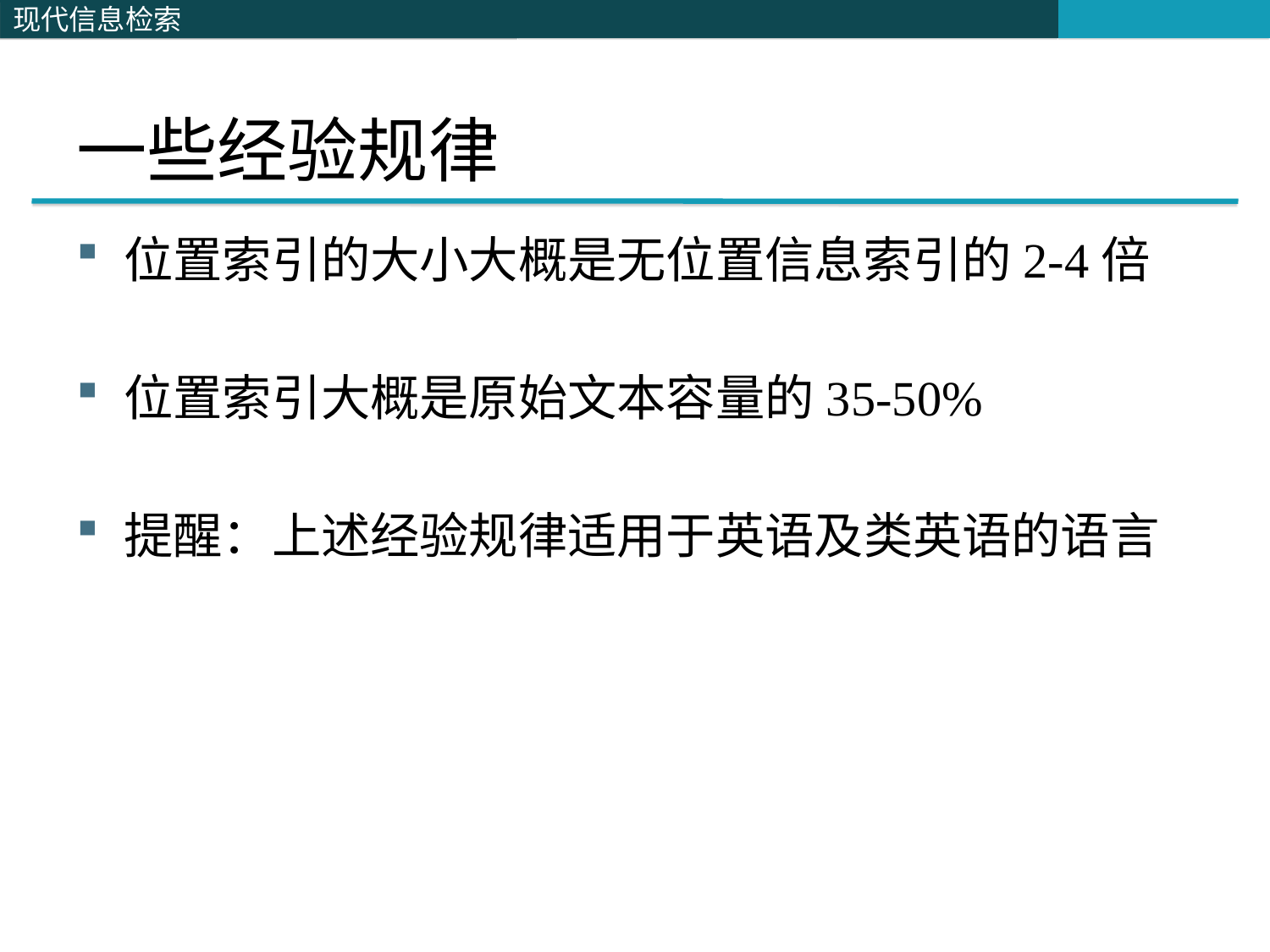

# 一些经验规律
位置索引的大小大概是无位置信息索引的2-4倍

位置索引大概是原始文本容量的35-50%

提醒：上述经验规律适用于英语及类英语的语言